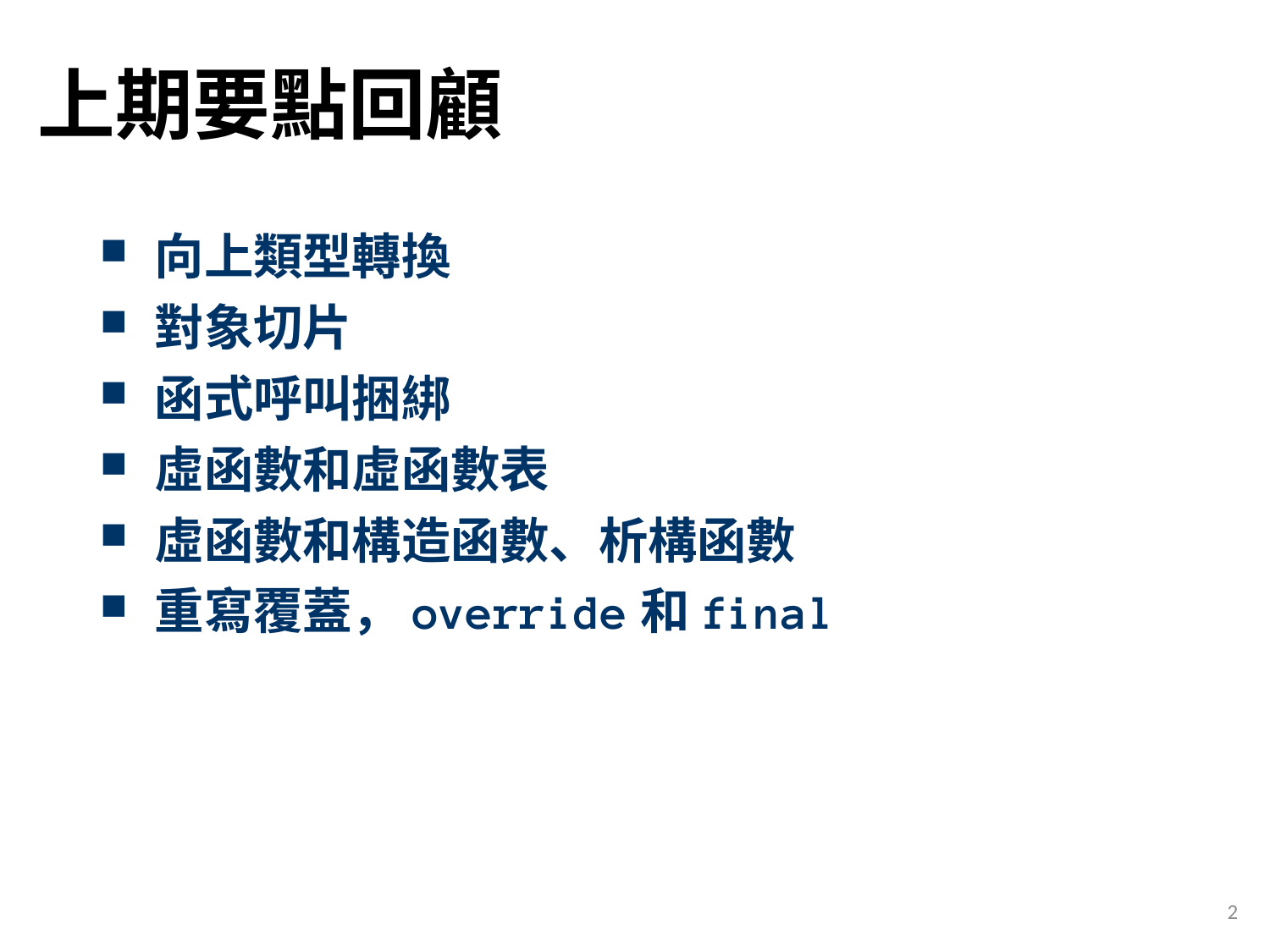

# 上期要點回顧
 向上類型轉換
 對象切片
 函式呼叫捆綁
 虛函數和虛函數表
 虛函數和構造函數、析構函數
 重寫覆蓋，override和final
2